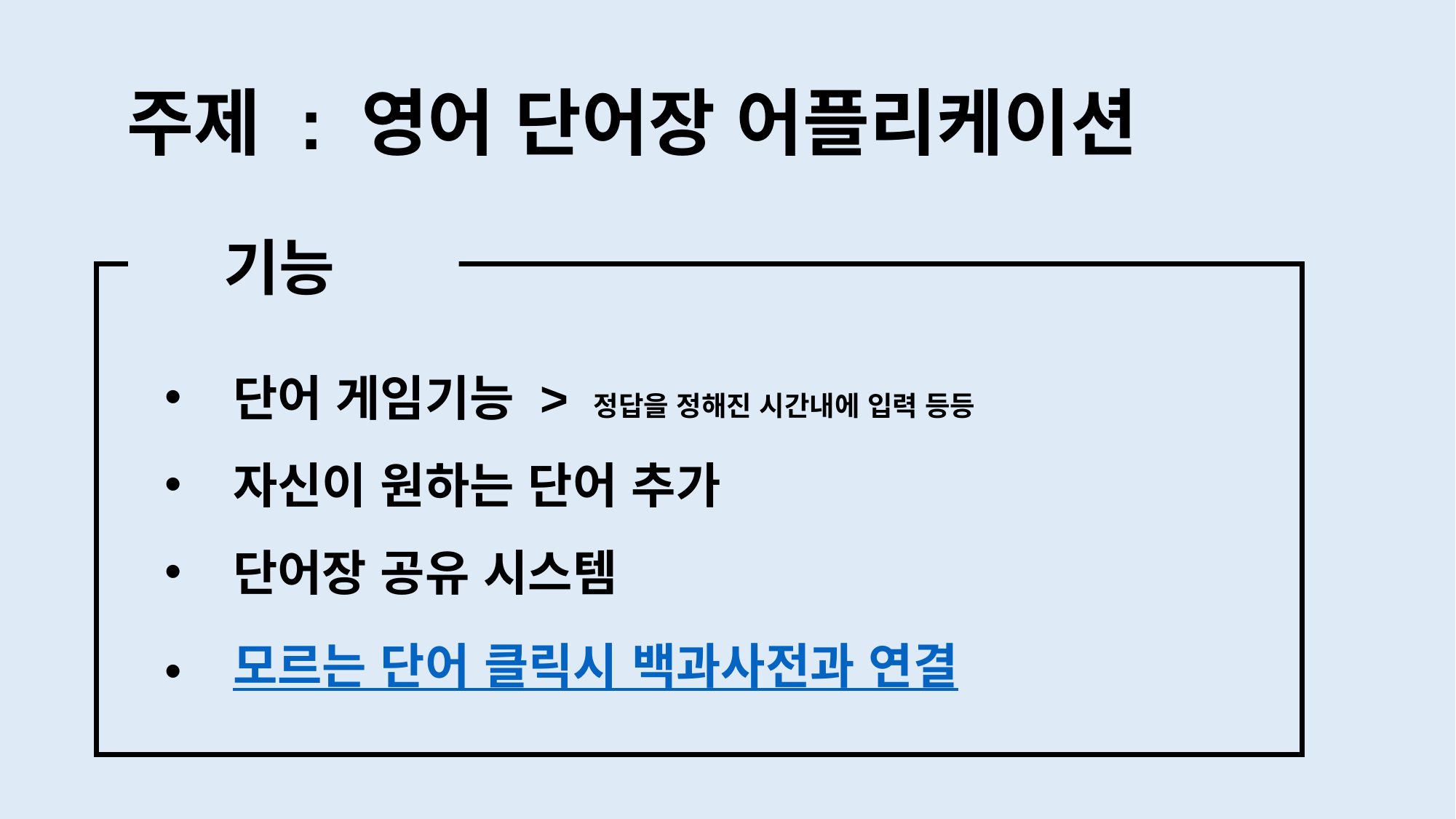

주제 : 영어 단어장 어플리케이션

기능

단어 게임기능 > 정답을 정해진 시간내에 입력 등등
자신이 원하는 단어 추가
단어장 공유 시스템
모르는 단어 클릭시 백과사전과 연결